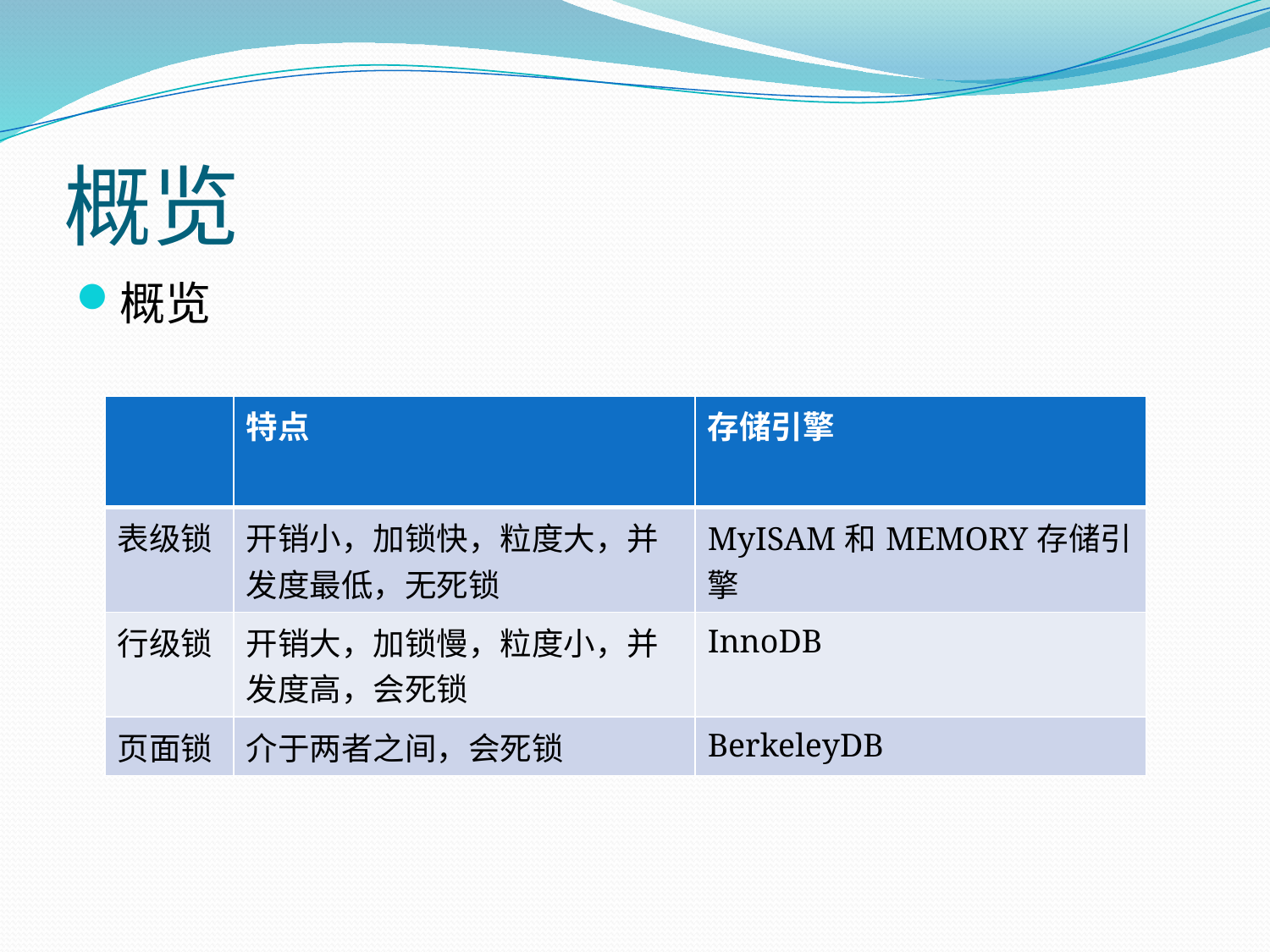

# 概览
概览
|  | 特点 | 存储引擎 |
| --- | --- | --- |
| 表级锁 | 开销小，加锁快，粒度大，并发度最低，无死锁 | MyISAM和MEMORY存储引擎 |
| 行级锁 | 开销大，加锁慢，粒度小，并发度高，会死锁 | InnoDB |
| 页面锁 | 介于两者之间，会死锁 | BerkeleyDB |